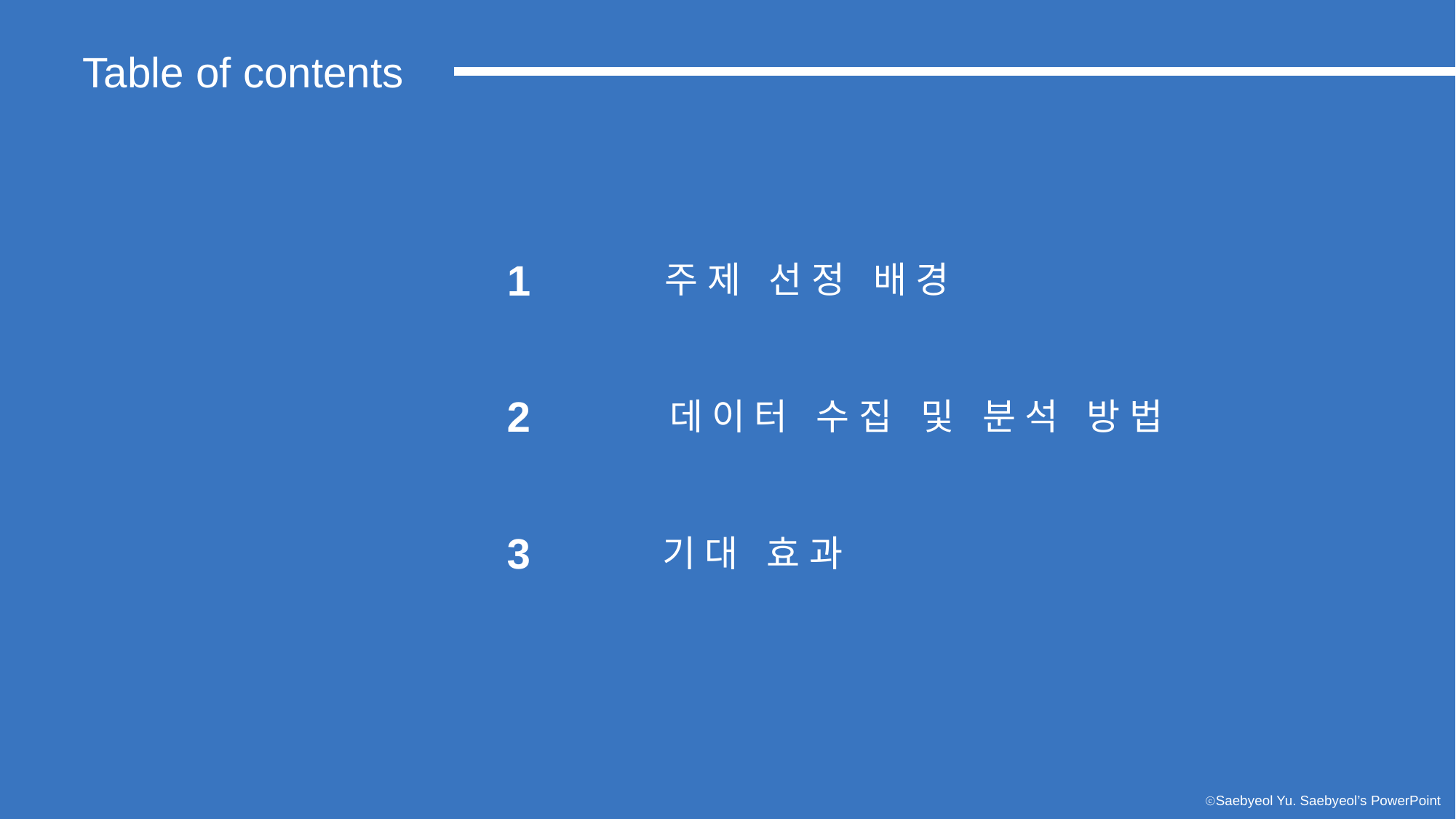

Table of contents
1
주제 선정 배경
2
데이터 수집 및 분석 방법
3
기대 효과